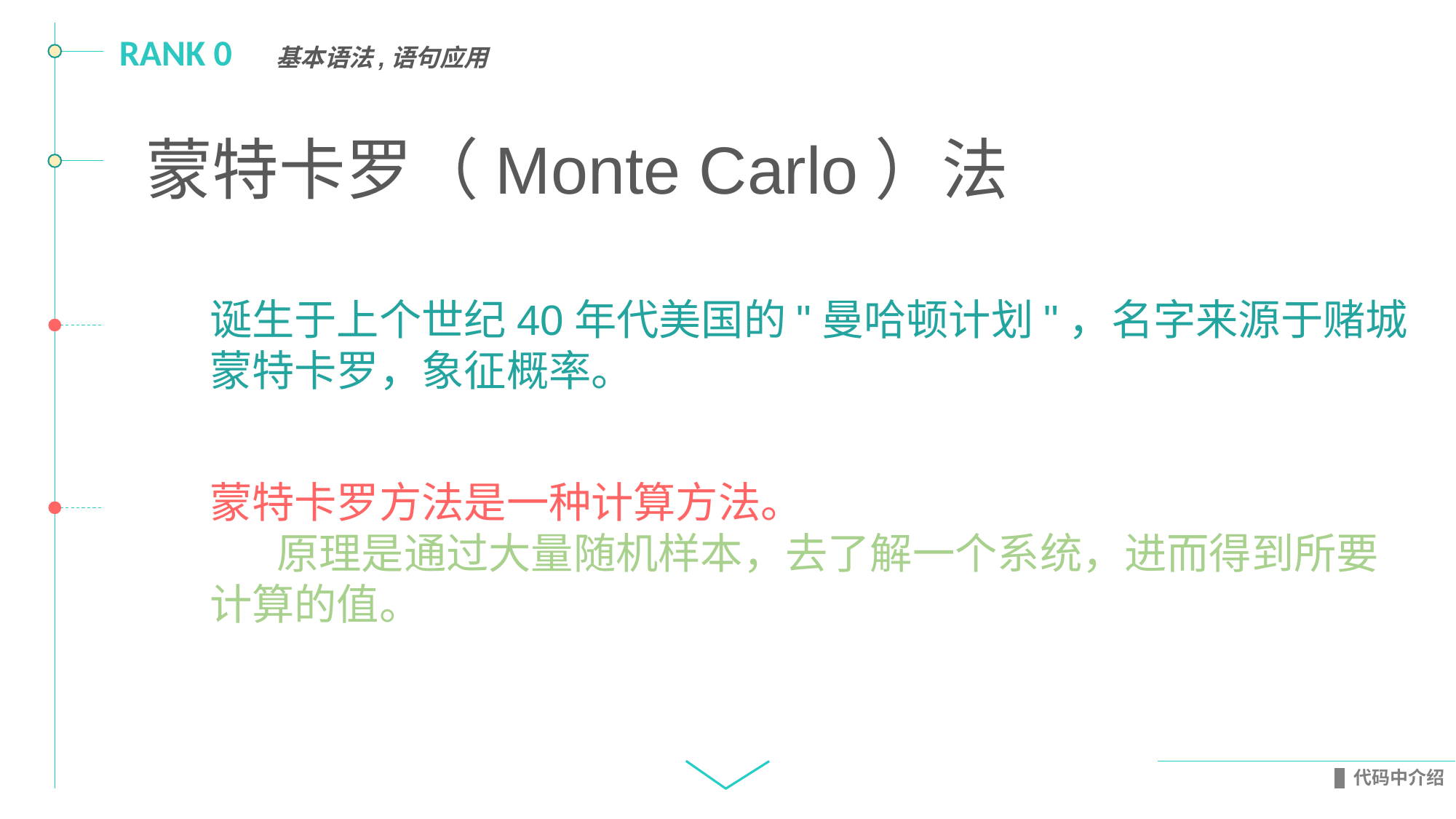

RANK 0
基本语法,语句应用

蒙特卡罗（Monte Carlo）法

诞生于上个世纪40年代美国的"曼哈顿计划"，名字来源于赌城蒙特卡罗，象征概率。

蒙特卡罗方法是一种计算方法。
      原理是通过大量随机样本，去了解一个系统，进而得到所要计算的值。

1 代码中介绍